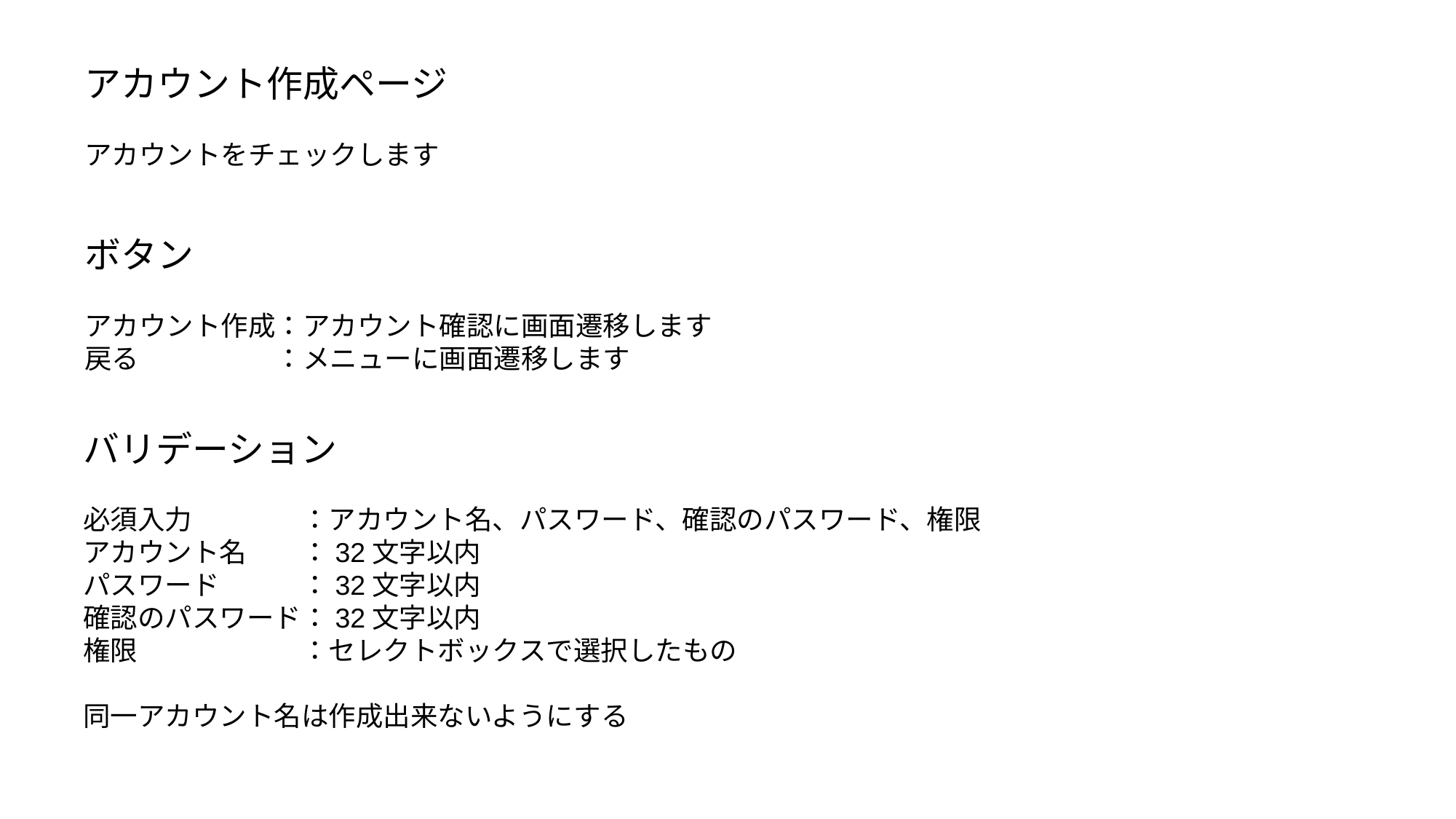

アカウント作成ページ

アカウントをチェックします
ボタン

アカウント作成：アカウント確認に画面遷移します
戻る　　　　　：メニューに画面遷移します
バリデーション

必須入力　　　　：アカウント名、パスワード、確認のパスワード、権限
アカウント名　　：32文字以内
パスワード　　　：32文字以内
確認のパスワード：32文字以内
権限　　　　　　：セレクトボックスで選択したもの

同一アカウント名は作成出来ないようにする